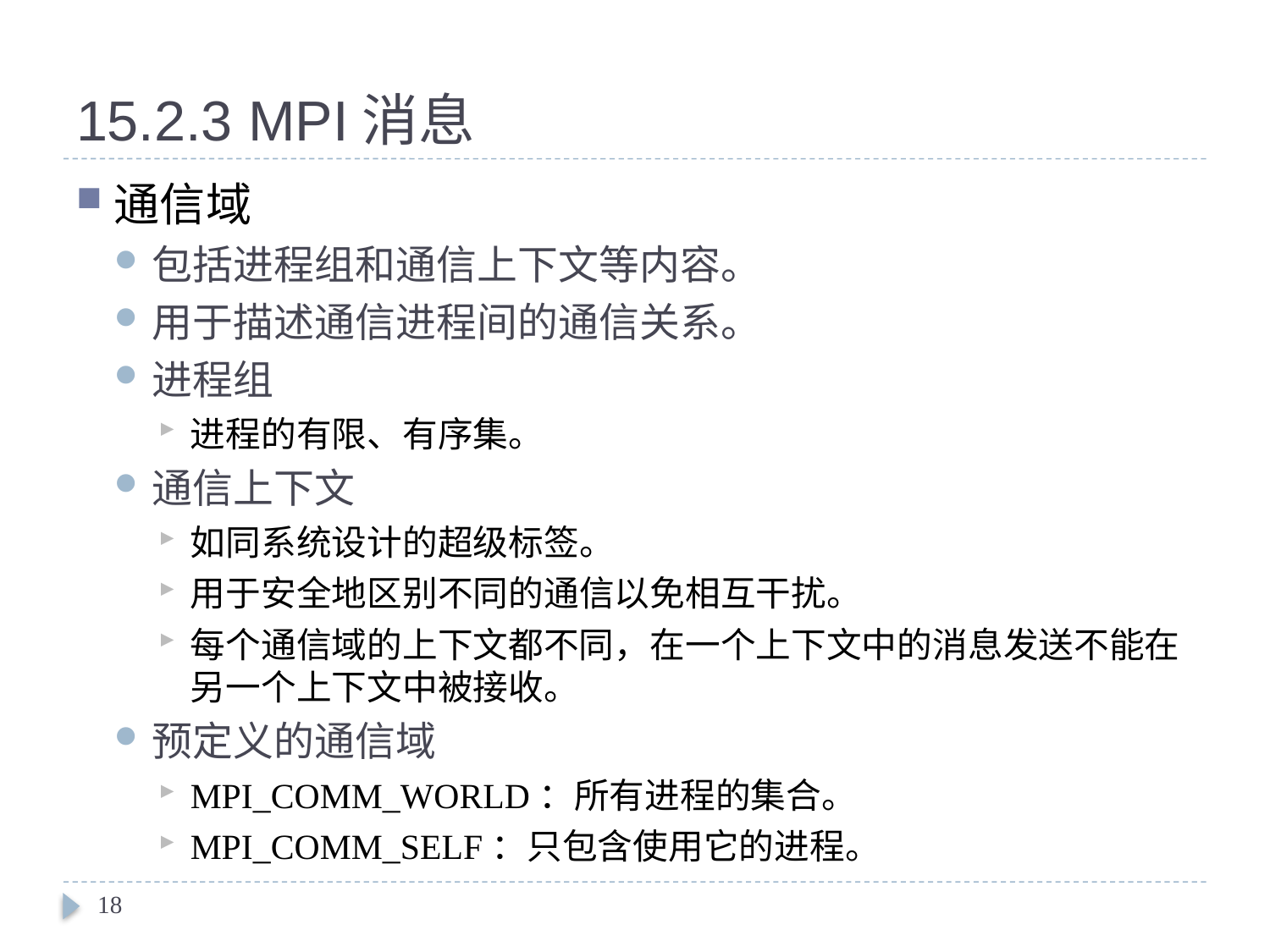

# 15.2.3 MPI消息
通信域
包括进程组和通信上下文等内容。
用于描述通信进程间的通信关系。
进程组
进程的有限、有序集。
通信上下文
如同系统设计的超级标签。
用于安全地区别不同的通信以免相互干扰。
每个通信域的上下文都不同，在一个上下文中的消息发送不能在另一个上下文中被接收。
预定义的通信域
MPI_COMM_WORLD：所有进程的集合。
MPI_COMM_SELF：只包含使用它的进程。
18